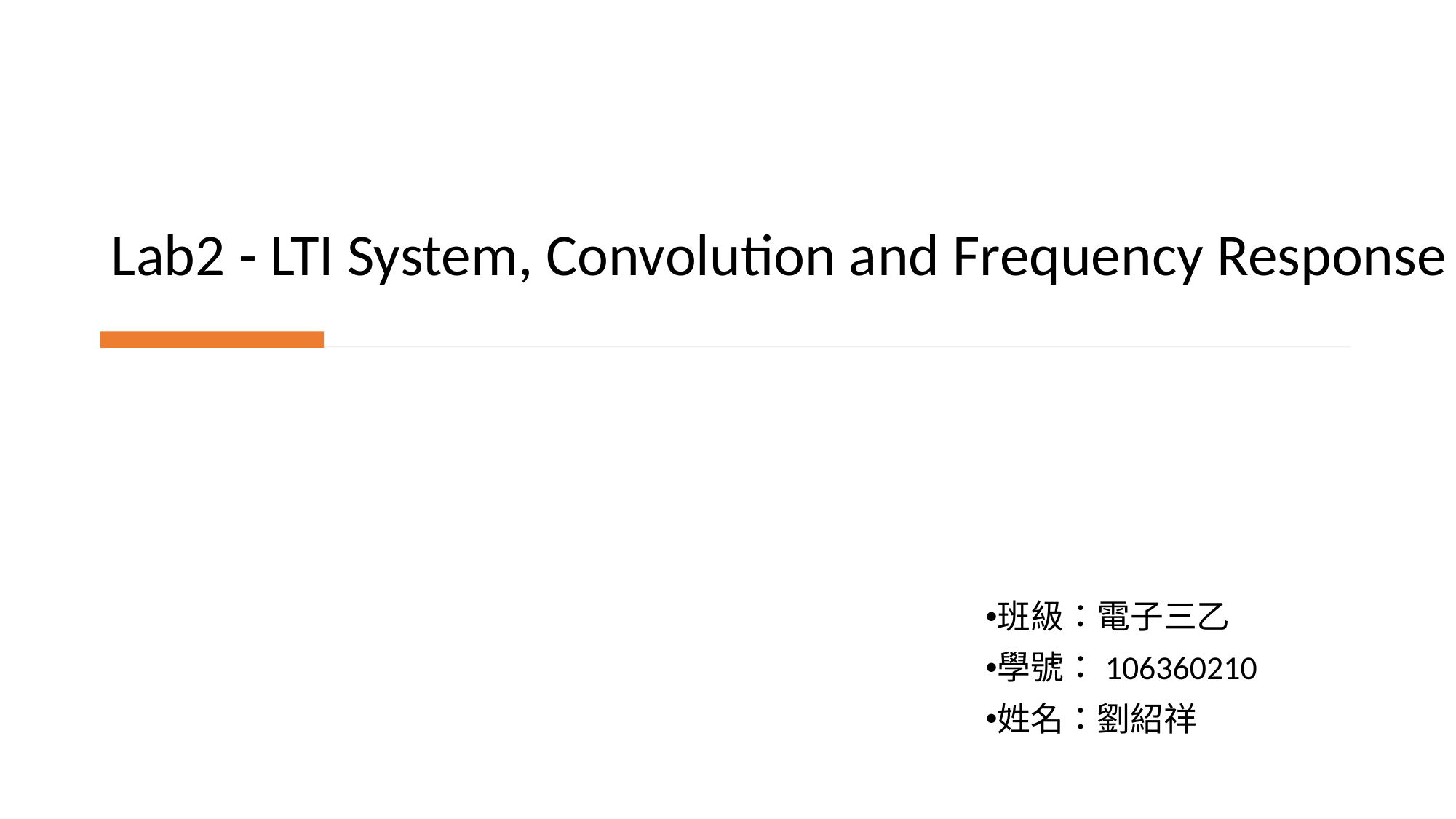

# Lab2 - LTI System, Convolution and Frequency Response

班級：電子三乙
學號：106360210
姓名：劉紹祥